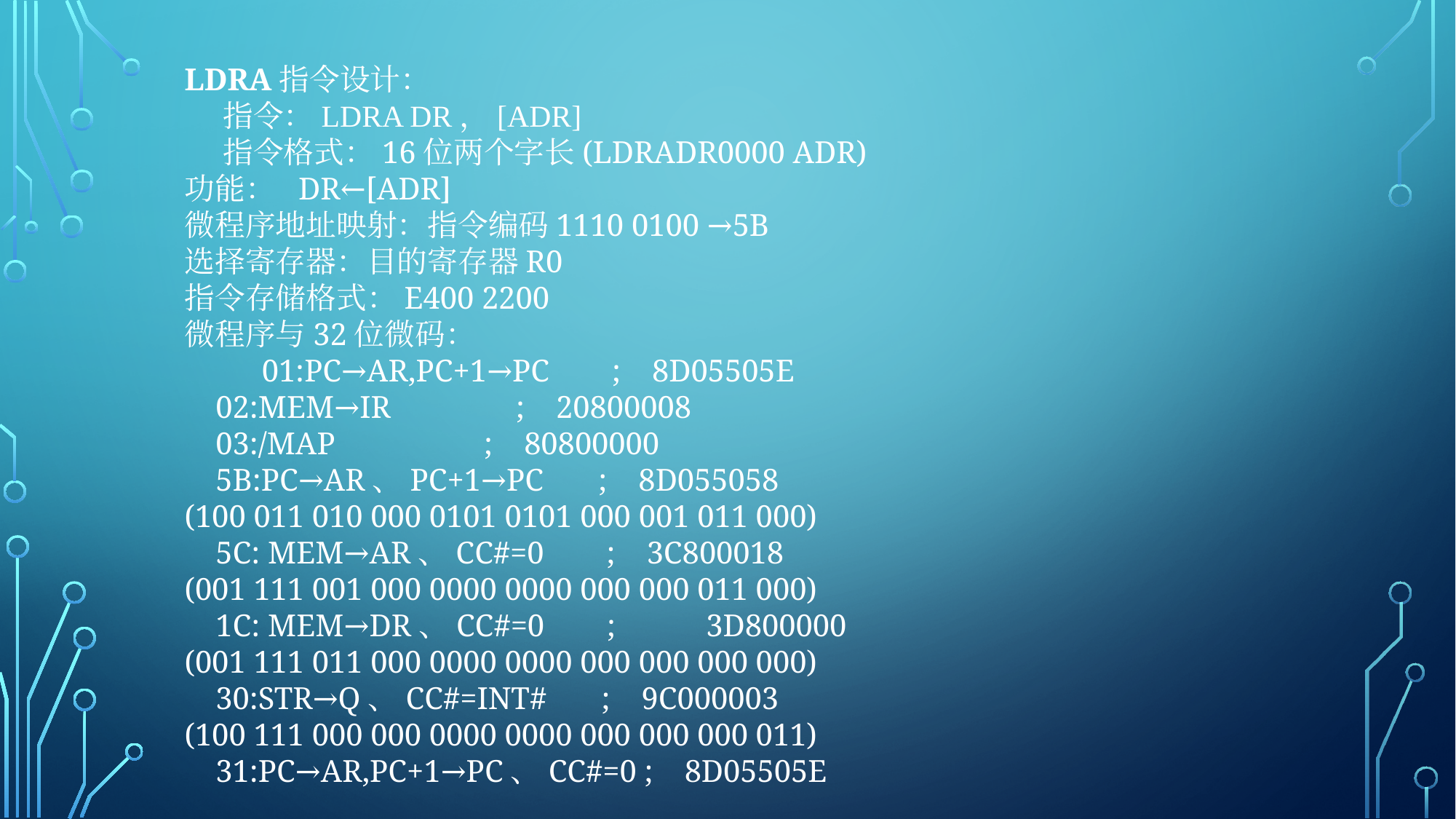

LDRA指令设计：
    指令：LDRA DR，[ADR]
    指令格式：16位两个字长(LDRADR0000 ADR)
功能：  DR←[ADR]
微程序地址映射：指令编码1110 0100 →5B
选择寄存器：目的寄存器R0
指令存储格式：E400 2200
微程序与32位微码：
	01:PC→AR,PC+1→PC        ;    8D05505E
    02:MEM→IR                ;    20800008
    03:/MAP                   ;    80800000
    5B:PC→AR、PC+1→PC       ;    8D055058
(100 011 010 000 0101 0101 000 001 011 000)
    5C: MEM→AR、CC#=0        ;    3C800018
(001 111 001 000 0000 0000 000 000 011 000)
    1C: MEM→DR、CC#=0        ;	 3D800000
(001 111 011 000 0000 0000 000 000 000 000)
    30:STR→Q、CC#=INT#       ;    9C000003
(100 111 000 000 0000 0000 000 000 000 011)
    31:PC→AR,PC+1→PC、CC#=0 ;    8D05505E